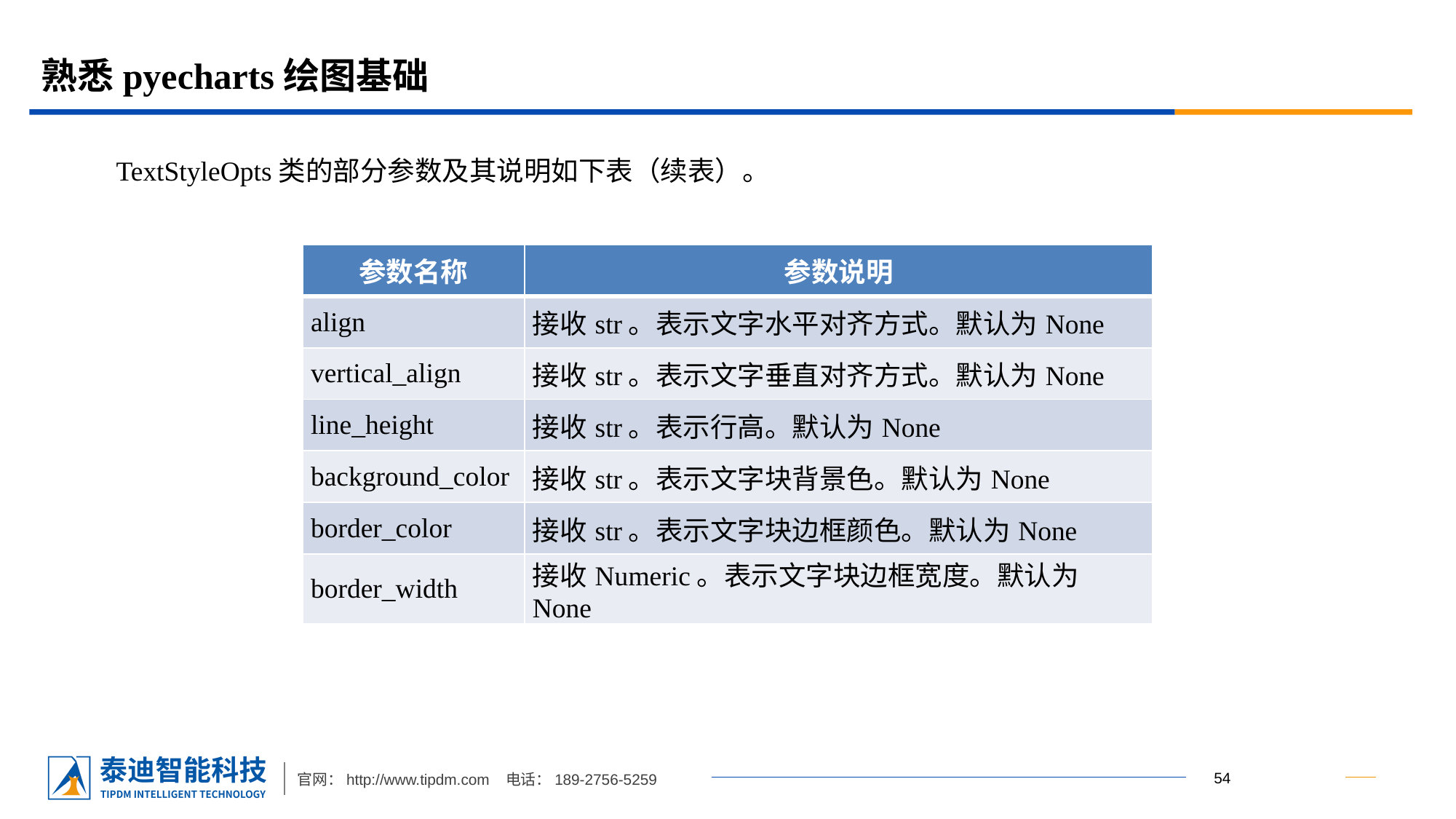

# 熟悉pyecharts绘图基础
TextStyleOpts类的部分参数及其说明如下表（续表）。

| 参数名称 | 参数说明 |
| --- | --- |
| align | 接收str。表示文字水平对齐方式。默认为None |
| vertical\_align | 接收str。表示文字垂直对齐方式。默认为None |
| line\_height | 接收str。表示行高。默认为None |
| background\_color | 接收str。表示文字块背景色。默认为None |
| border\_color | 接收str。表示文字块边框颜色。默认为None |
| border\_width | 接收Numeric。表示文字块边框宽度。默认为None |